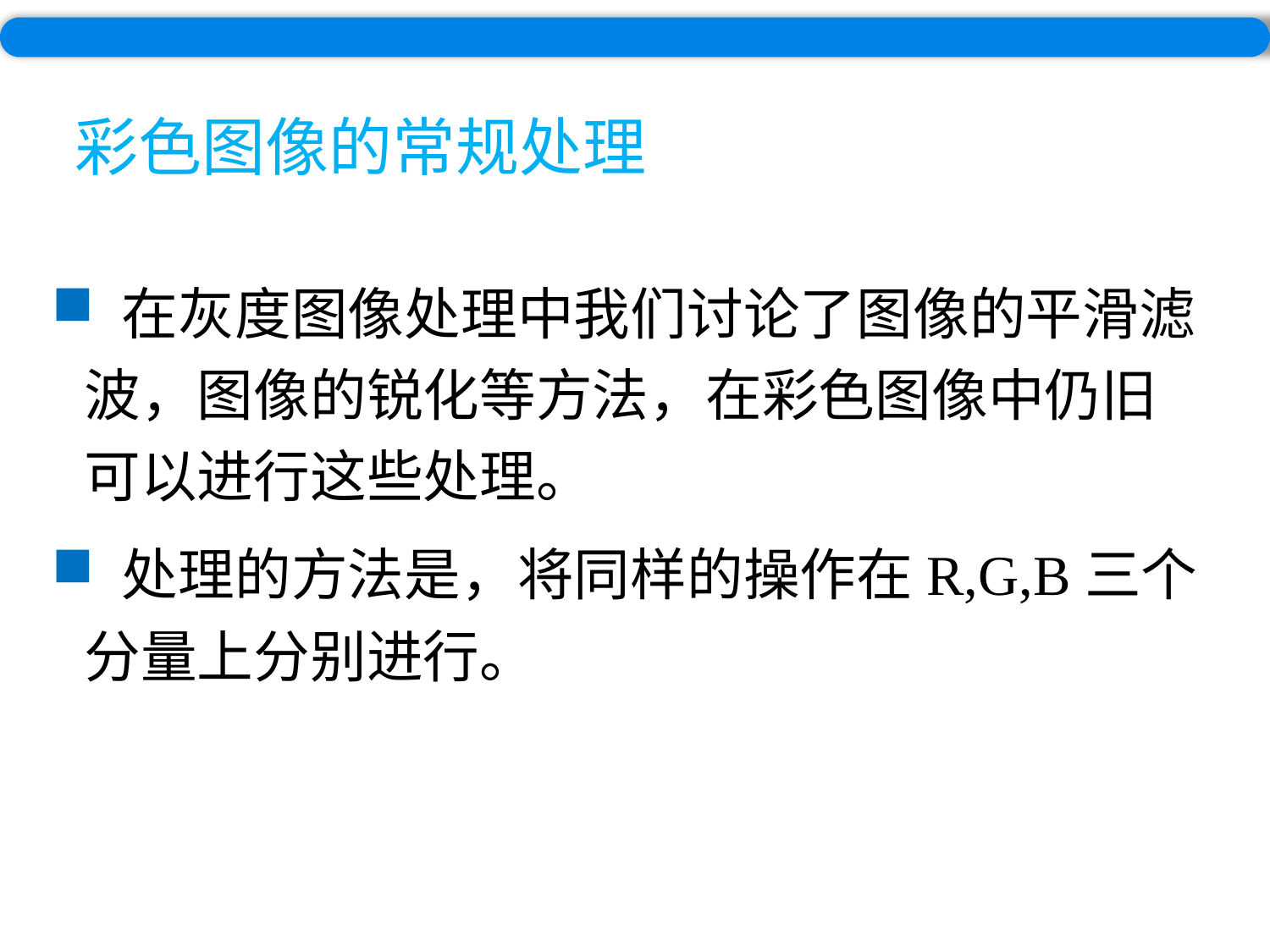

# 彩色图像的常规处理
 在灰度图像处理中我们讨论了图像的平滑滤波，图像的锐化等方法，在彩色图像中仍旧可以进行这些处理。
 处理的方法是，将同样的操作在R,G,B三个分量上分别进行。